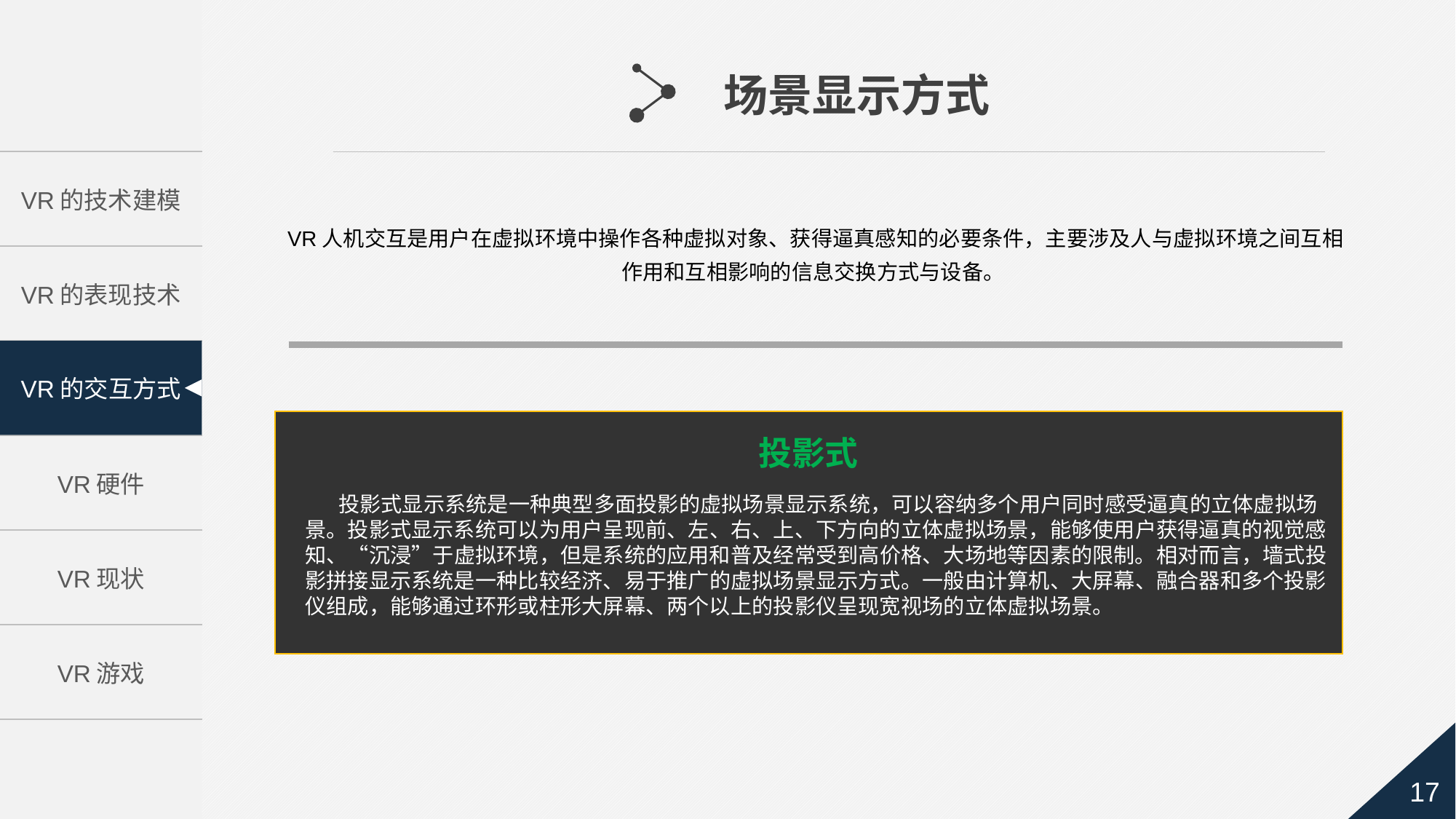

场景显示方式
VR人机交互是用户在虚拟环境中操作各种虚拟对象、获得逼真感知的必要条件，主要涉及人与虚拟环境之间互相作用和互相影响的信息交换方式与设备。

投影式
      投影式显示系统是一种典型多面投影的虚拟场景显示系统，可以容纳多个用户同时感受逼真的立体虚拟场景。投影式显示系统可以为用户呈现前、左、右、上、下方向的立体虚拟场景，能够使用户获得逼真的视觉感知、“沉浸”于虚拟环境，但是系统的应用和普及经常受到高价格、大场地等因素的限制。相对而言，墙式投影拼接显示系统是一种比较经济、易于推广的虚拟场景显示方式。一般由计算机、大屏幕、融合器和多个投影仪组成，能够通过环形或柱形大屏幕、两个以上的投影仪呈现宽视场的立体虚拟场景。